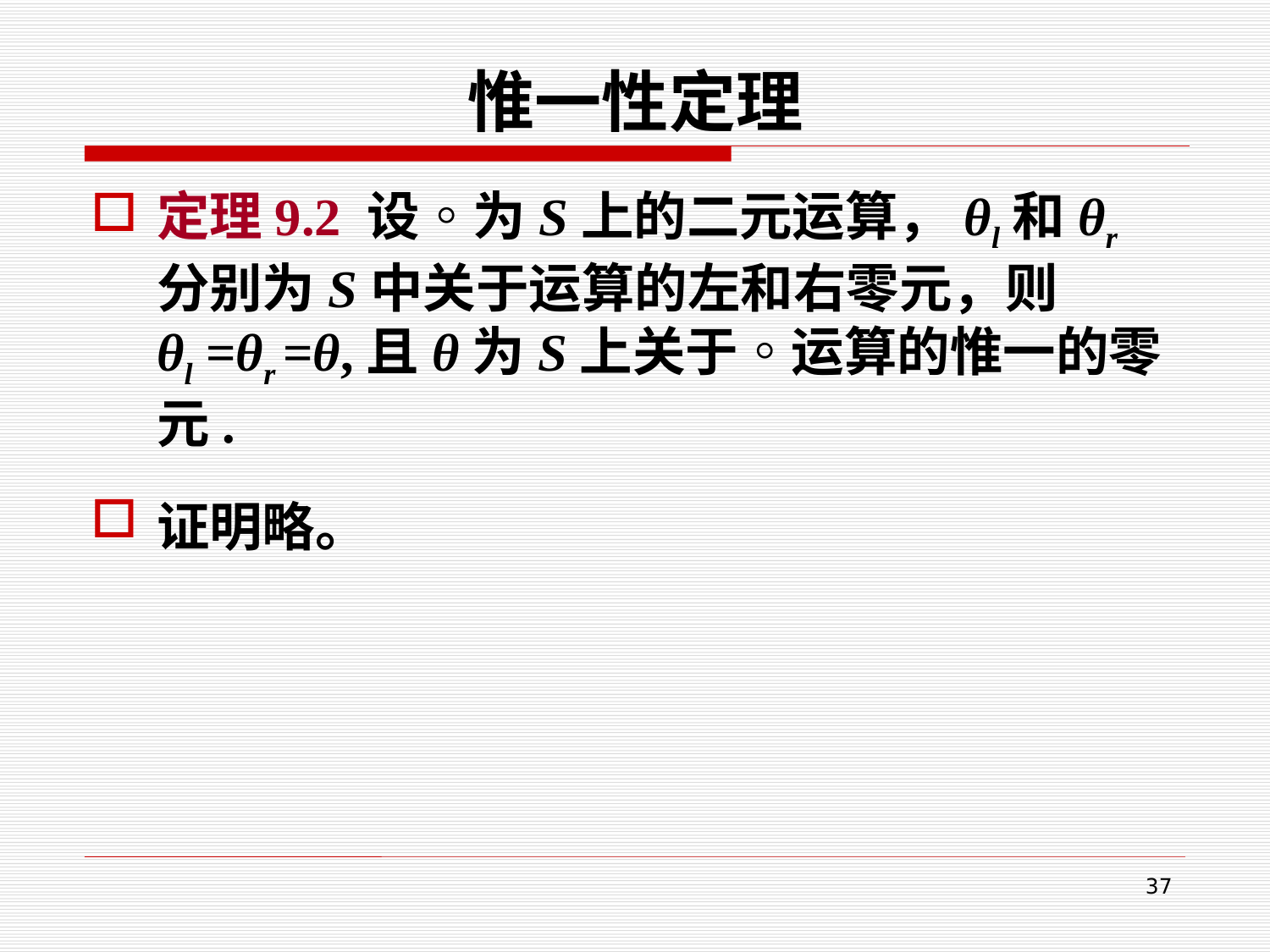

# 惟一性定理
定理9.2 设◦为S上的二元运算，θl和θr分别为S中关于运算的左和右零元，则
θl =θr =θ,且θ为S上关于◦运算的惟一的零元.
证明略。
37